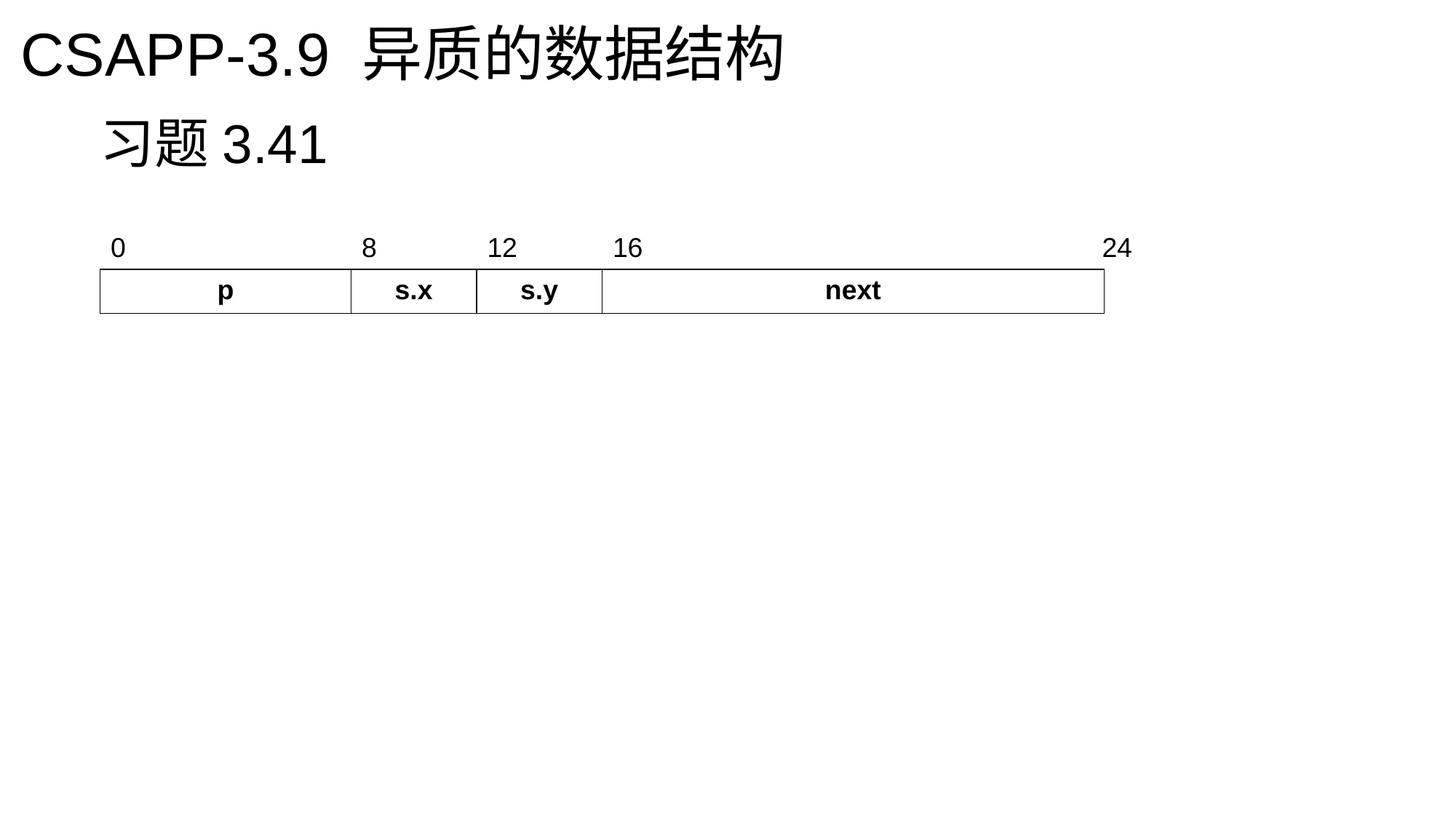

CSAPP-3.9 异质的数据结构
# 习题3.41
0
8
12
16
24
| p | s.x | s.y | next |
| --- | --- | --- | --- |